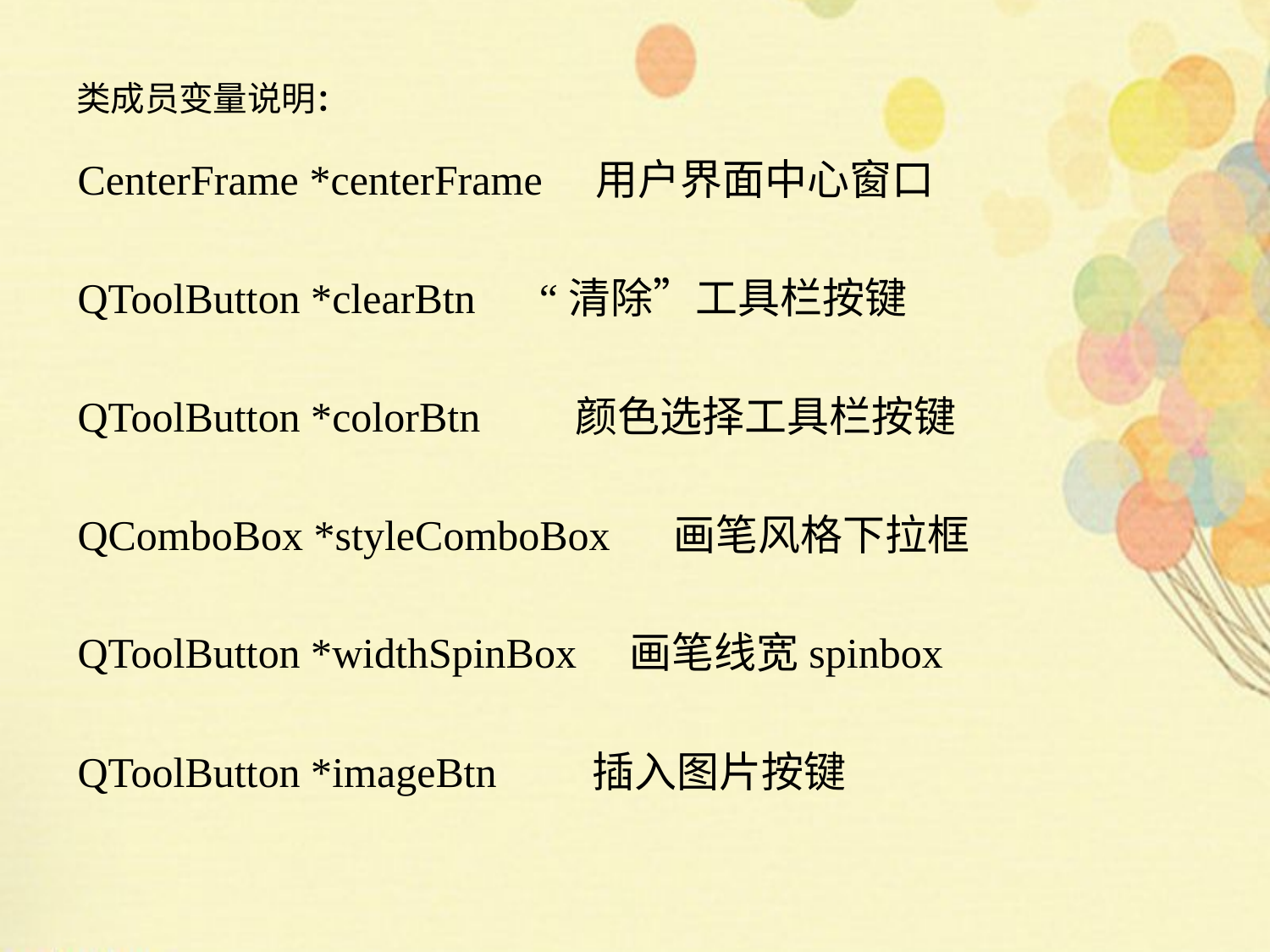

# 类成员变量说明：
CenterFrame *centerFrame    用户界面中心窗口

QToolButton *clearBtn      “清除”工具栏按键

QToolButton *colorBtn        颜色选择工具栏按键

QComboBox *styleComboBox     画笔风格下拉框

QToolButton *widthSpinBox    画笔线宽spinbox

QToolButton *imageBtn        插入图片按键